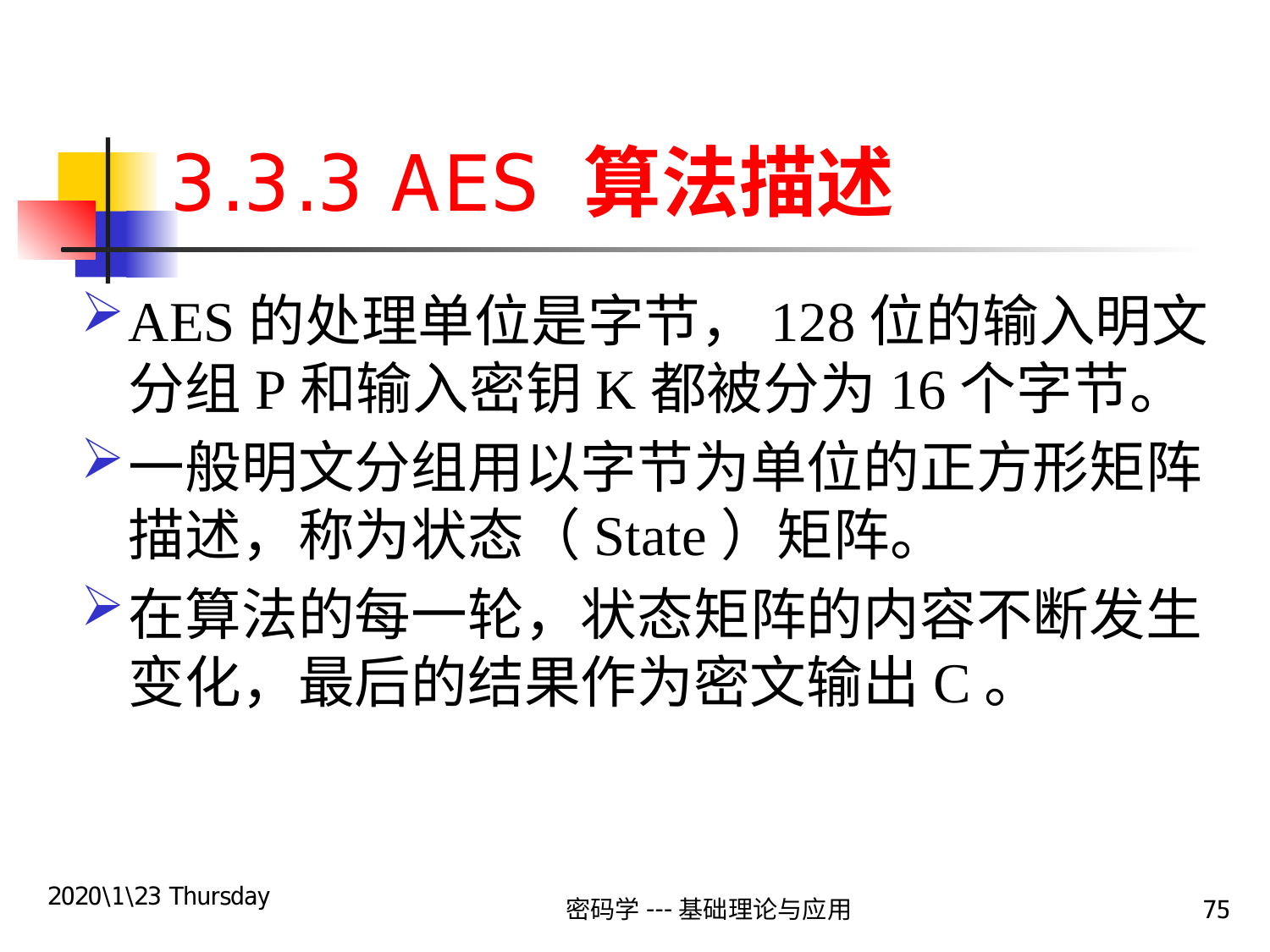

# 3.3.3 AES 算法描述
AES的处理单位是字节，128位的输入明文分组P和输入密钥K都被分为16个字节。
一般明文分组用以字节为单位的正方形矩阵描述，称为状态（State）矩阵。
在算法的每一轮，状态矩阵的内容不断发生变化，最后的结果作为密文输出C。
2020\1\23 Thursday
密码学---基础理论与应用
75